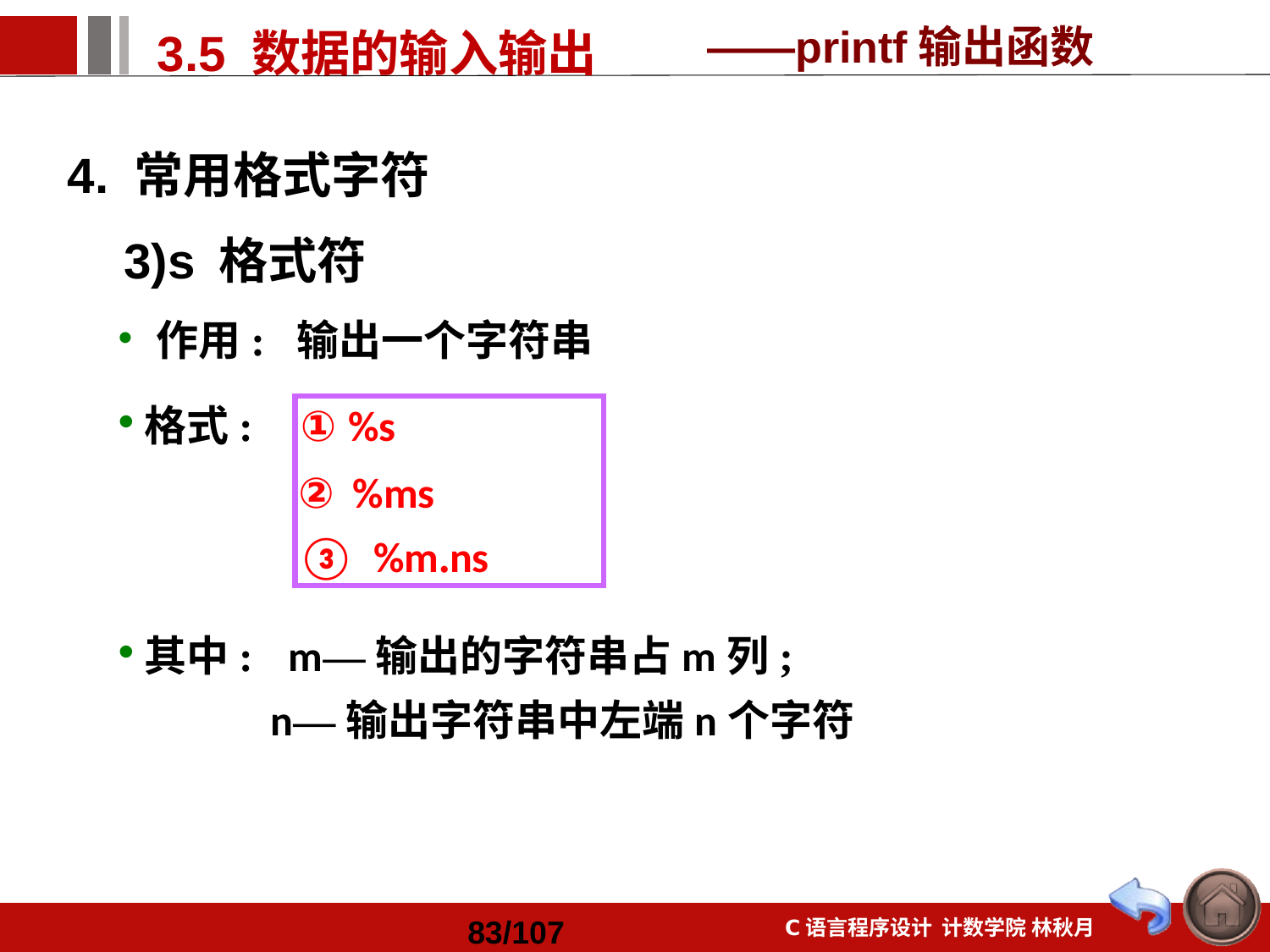

——printf输出函数
4. 常用格式字符
3)s 格式符
作用:  输出一个字符串
格式:    ① %s
            ②  %ms
            ③  %m.ns
其中:   m—输出的字符串占m列;
                n—输出字符串中左端n个字符